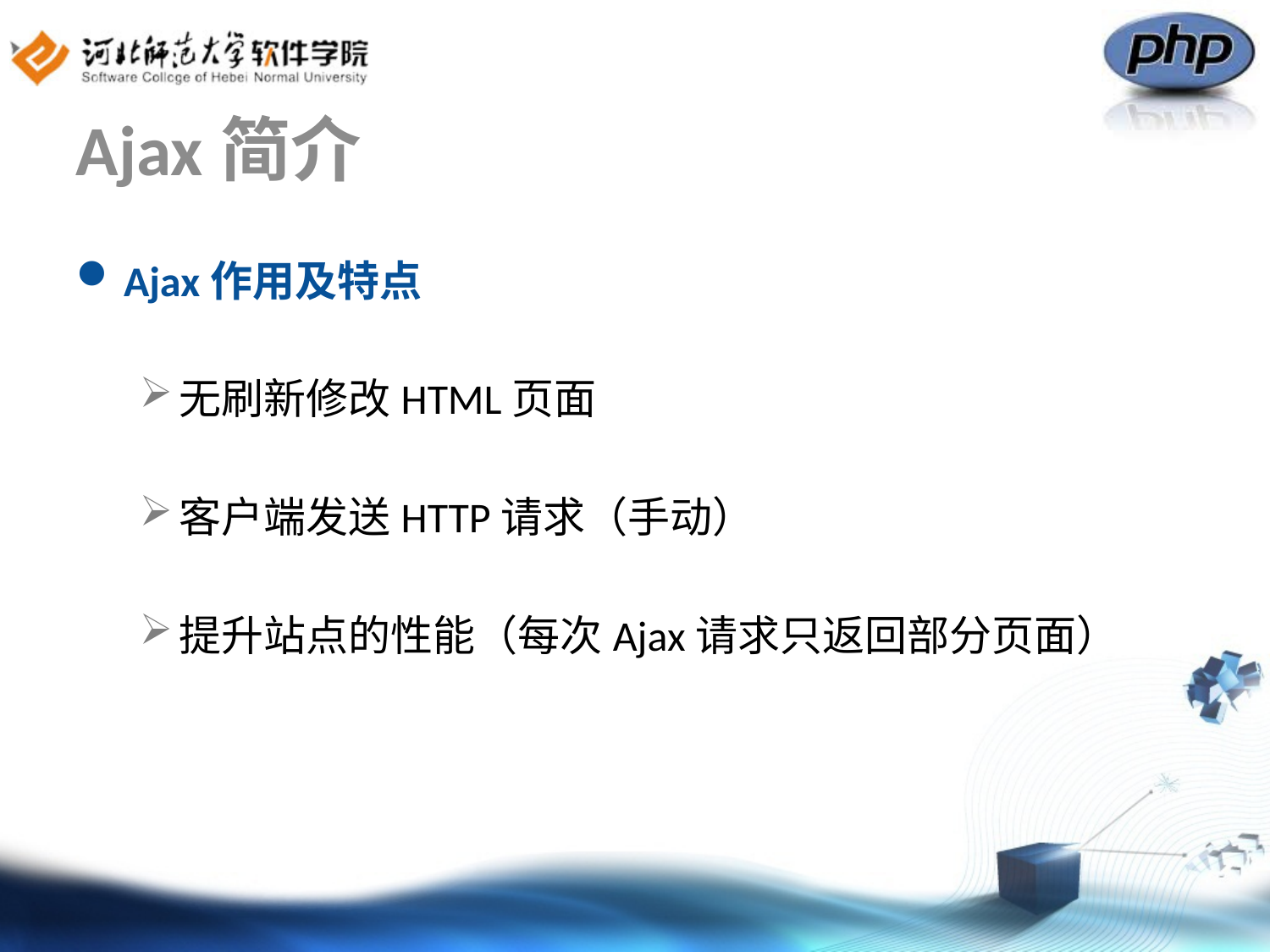

# Ajax简介
Ajax作用及特点
无刷新修改HTML页面
客户端发送HTTP请求（手动）
提升站点的性能（每次Ajax请求只返回部分页面）